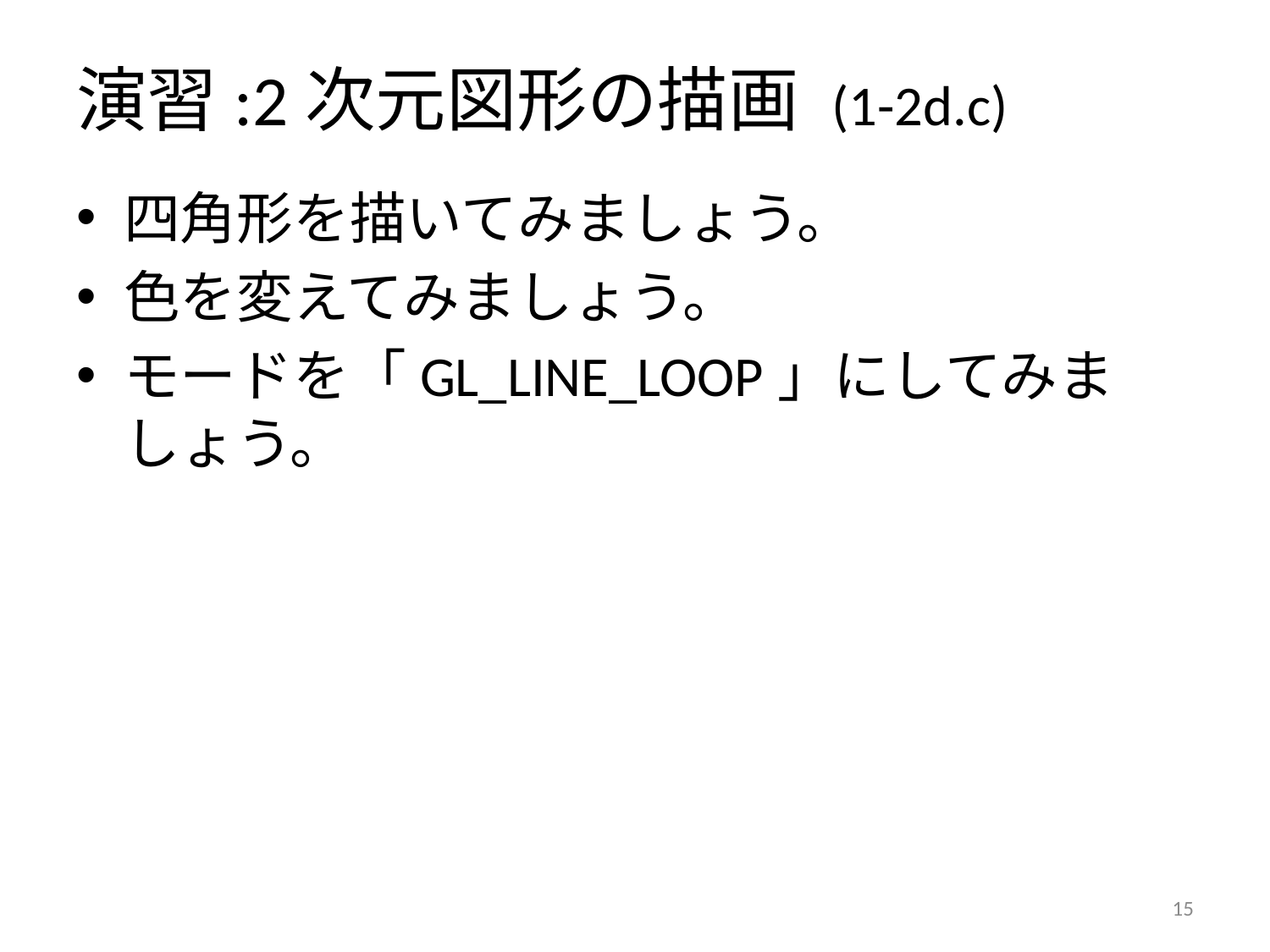

# 演習:2次元図形の描画 (1-2d.c)
四角形を描いてみましょう。
色を変えてみましょう。
モードを「GL_LINE_LOOP」にしてみましょう。
15